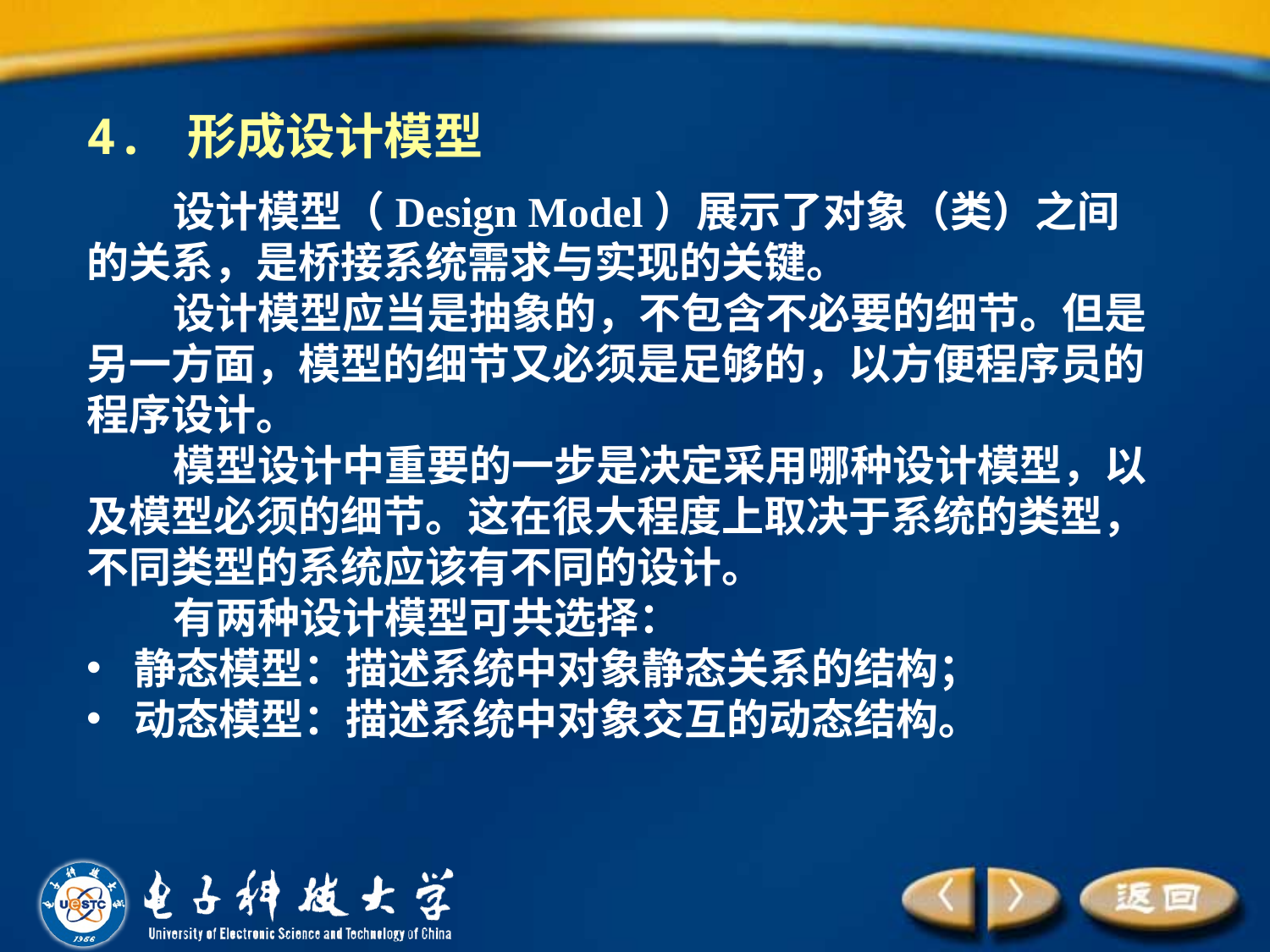

4. 形成设计模型
设计模型（Design Model）展示了对象（类）之间的关系，是桥接系统需求与实现的关键。
设计模型应当是抽象的，不包含不必要的细节。但是另一方面，模型的细节又必须是足够的，以方便程序员的程序设计。
模型设计中重要的一步是决定采用哪种设计模型，以及模型必须的细节。这在很大程度上取决于系统的类型，不同类型的系统应该有不同的设计。
有两种设计模型可共选择：
静态模型：描述系统中对象静态关系的结构；
动态模型：描述系统中对象交互的动态结构。